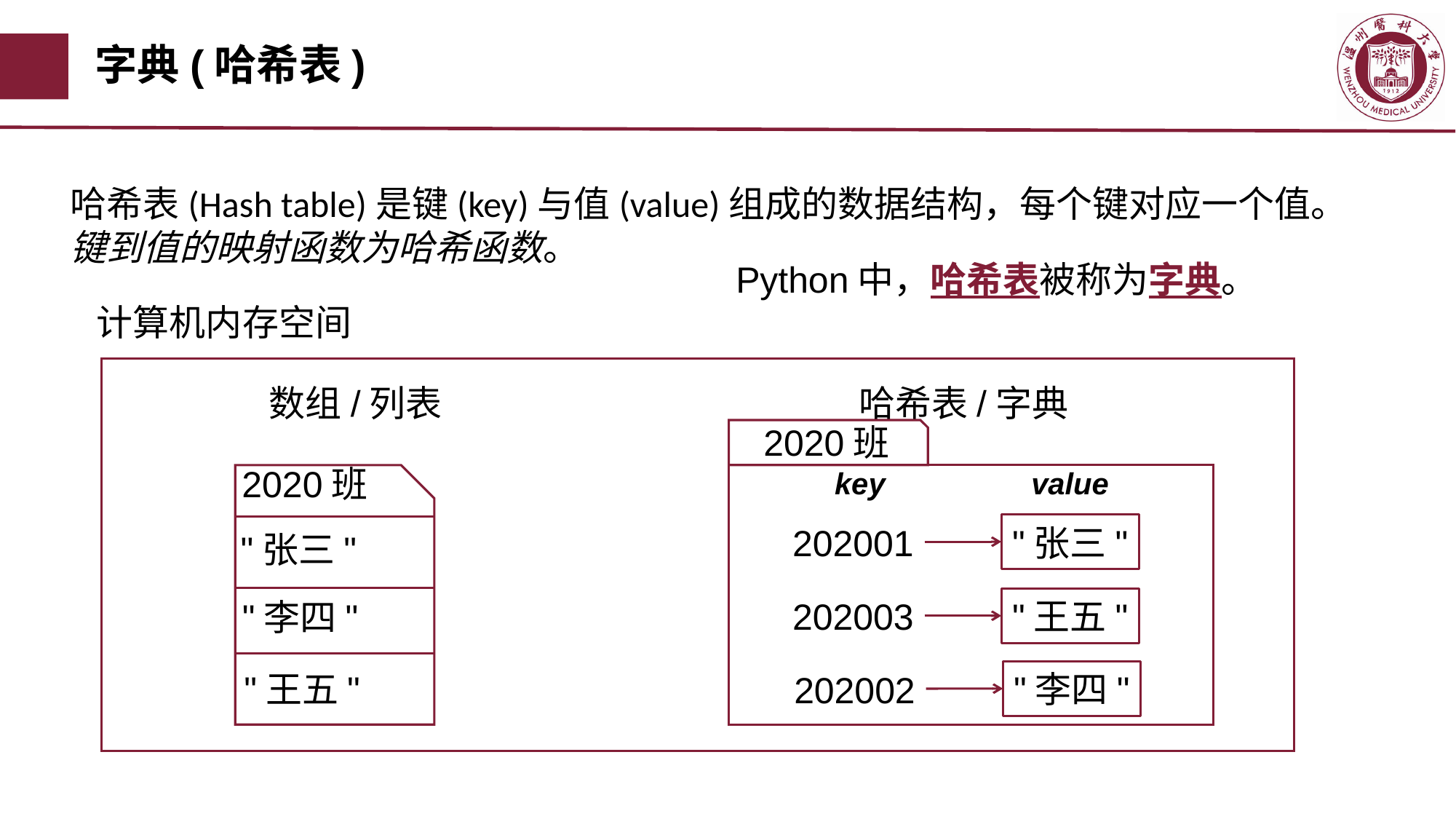

# 字典(哈希表)
哈希表(Hash table)是键(key)与值(value)组成的数据结构，每个键对应一个值。
键到值的映射函数为哈希函数。
Python中，哈希表被称为字典。
计算机内存空间

数组/列表
2020班

"张三"
"李四"
"王五"
哈希表/字典
2020班

202001
"张三"
202003
"王五"
"李四"
202002
key
value